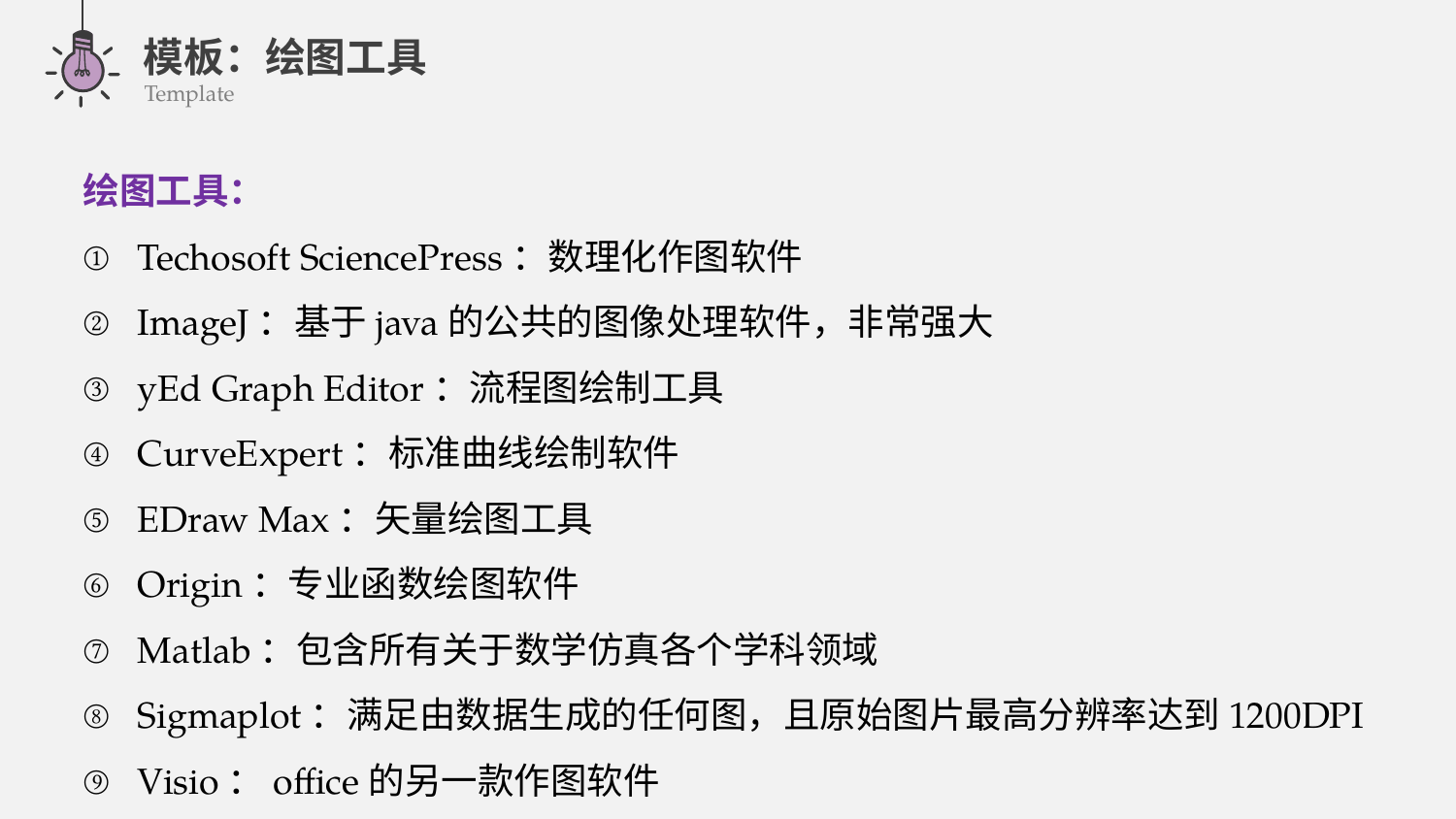

模板：绘图工具
Template
绘图工具：
Techosoft SciencePress：数理化作图软件
ImageJ：基于java的公共的图像处理软件，非常强大
yEd Graph Editor：流程图绘制工具
CurveExpert：标准曲线绘制软件
EDraw Max：矢量绘图工具
Origin：专业函数绘图软件
Matlab：包含所有关于数学仿真各个学科领域
Sigmaplot：满足由数据生成的任何图，且原始图片最高分辨率达到1200DPI
Visio：office的另一款作图软件